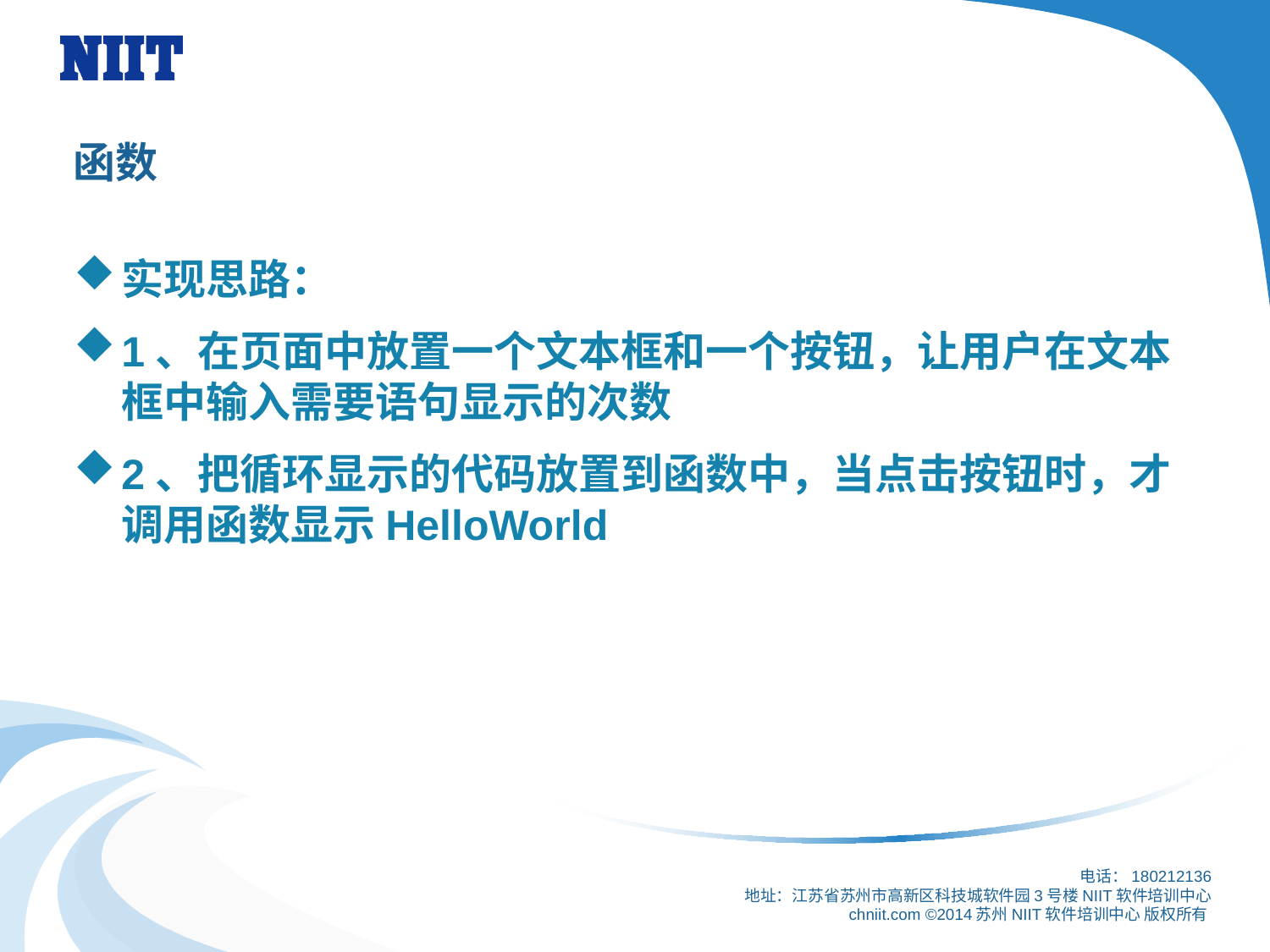

# 函数
实现思路：
1、在页面中放置一个文本框和一个按钮，让用户在文本框中输入需要语句显示的次数
2、把循环显示的代码放置到函数中，当点击按钮时，才调用函数显示HelloWorld